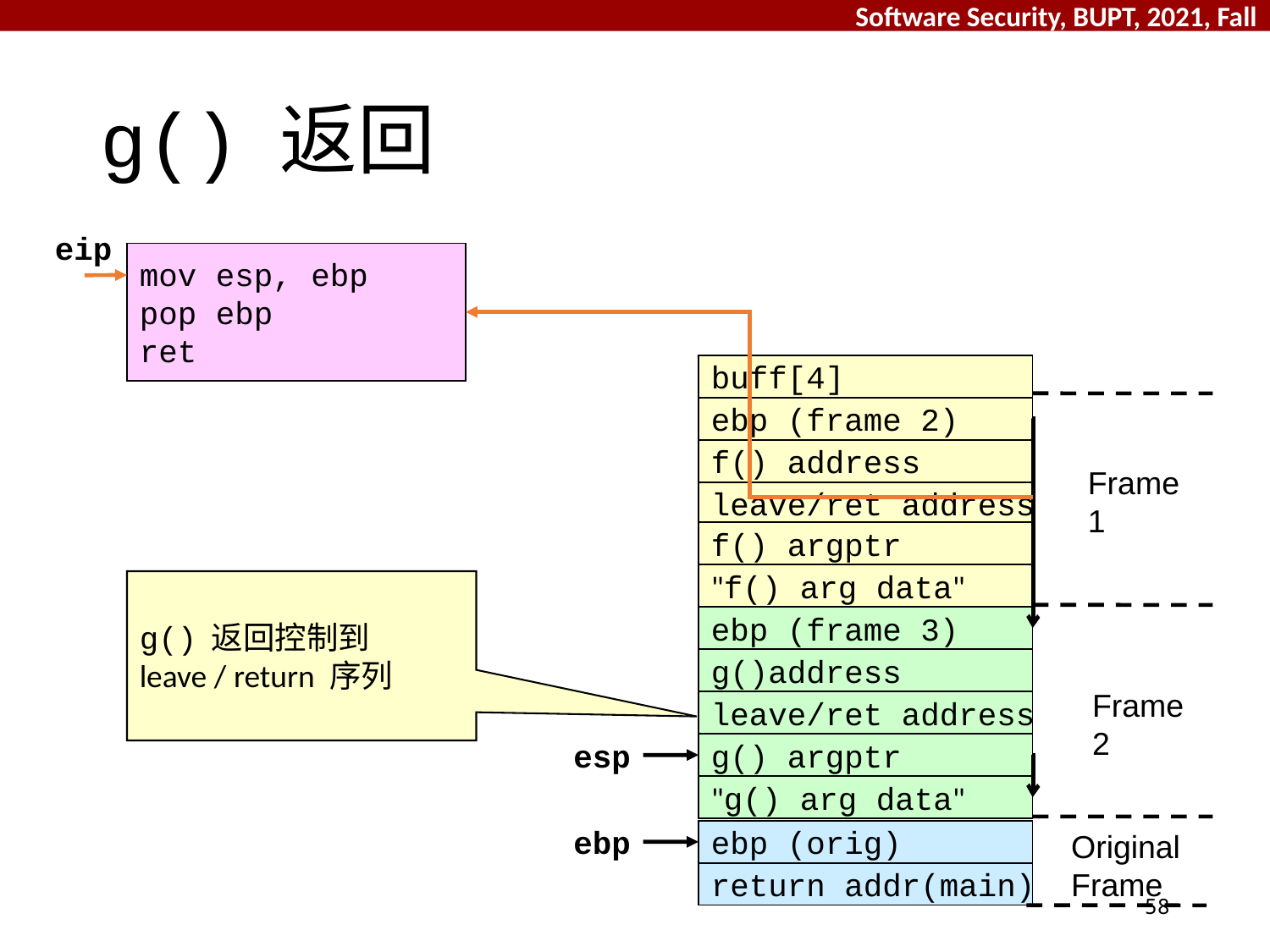

# g() 返回
eip
mov esp, ebp
pop ebp
ret
buff[4]

ebp (frame 2)
f() address
Frame
1
leave/ret address
f() argptr
"f() arg data"
g() 返回控制到leave / return 序列

ebp (frame 3)
g()address
Frame
2
leave/ret address
esp
g() argptr
"g() arg data"
ebp

ebp (orig)
Original
Frame
return addr(main)
58